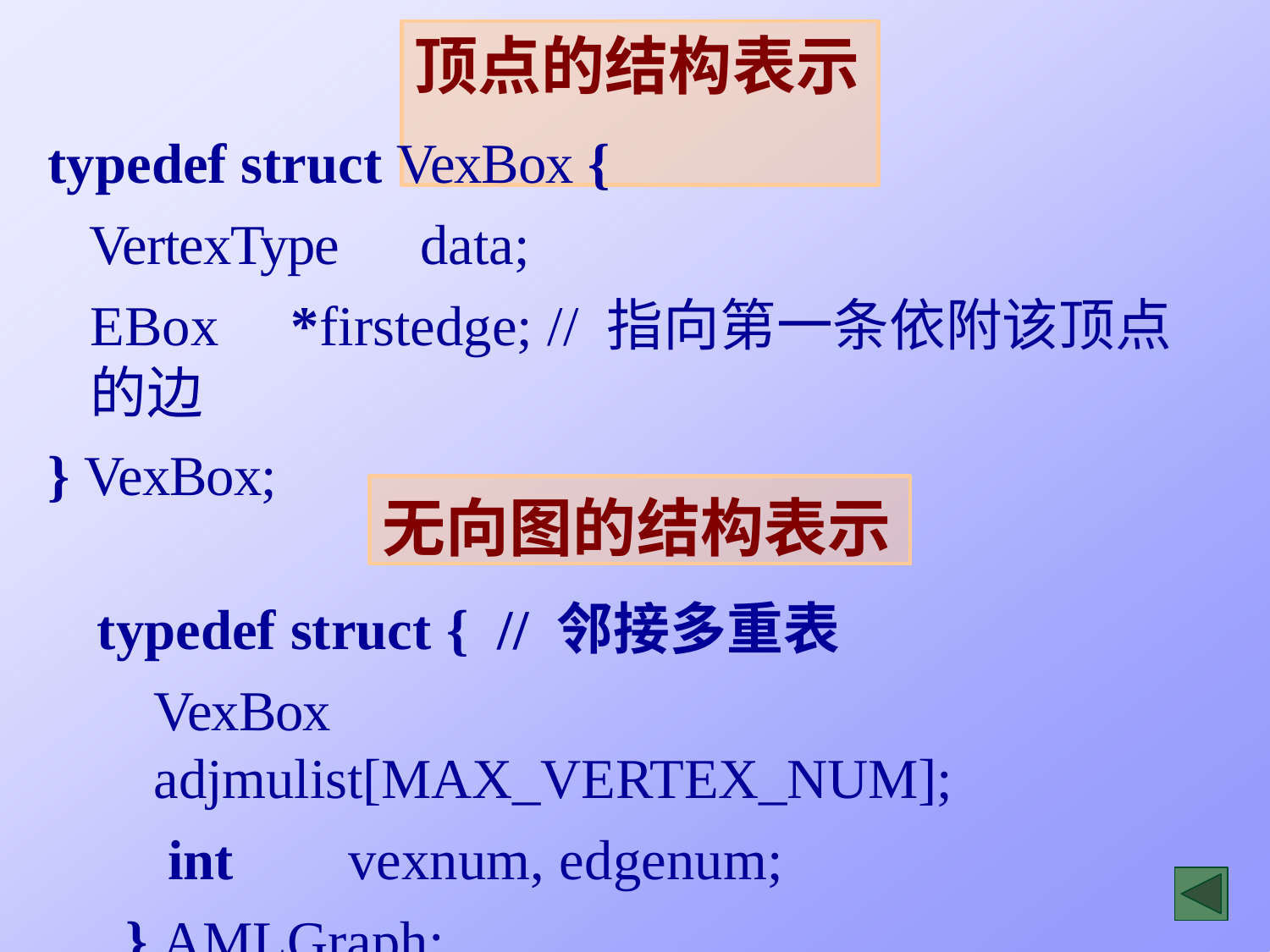

# 顶点的结构表示
typedef struct VexBox {
VertexType	data;
EBox	*firstedge; // 指向第一条依附该顶点的边
} VexBox;
无向图的结构表示
typedef struct {	// 邻接多重表
VexBox	adjmulist[MAX_VERTEX_NUM];
int	vexnum, edgenum;
} AMLGraph;